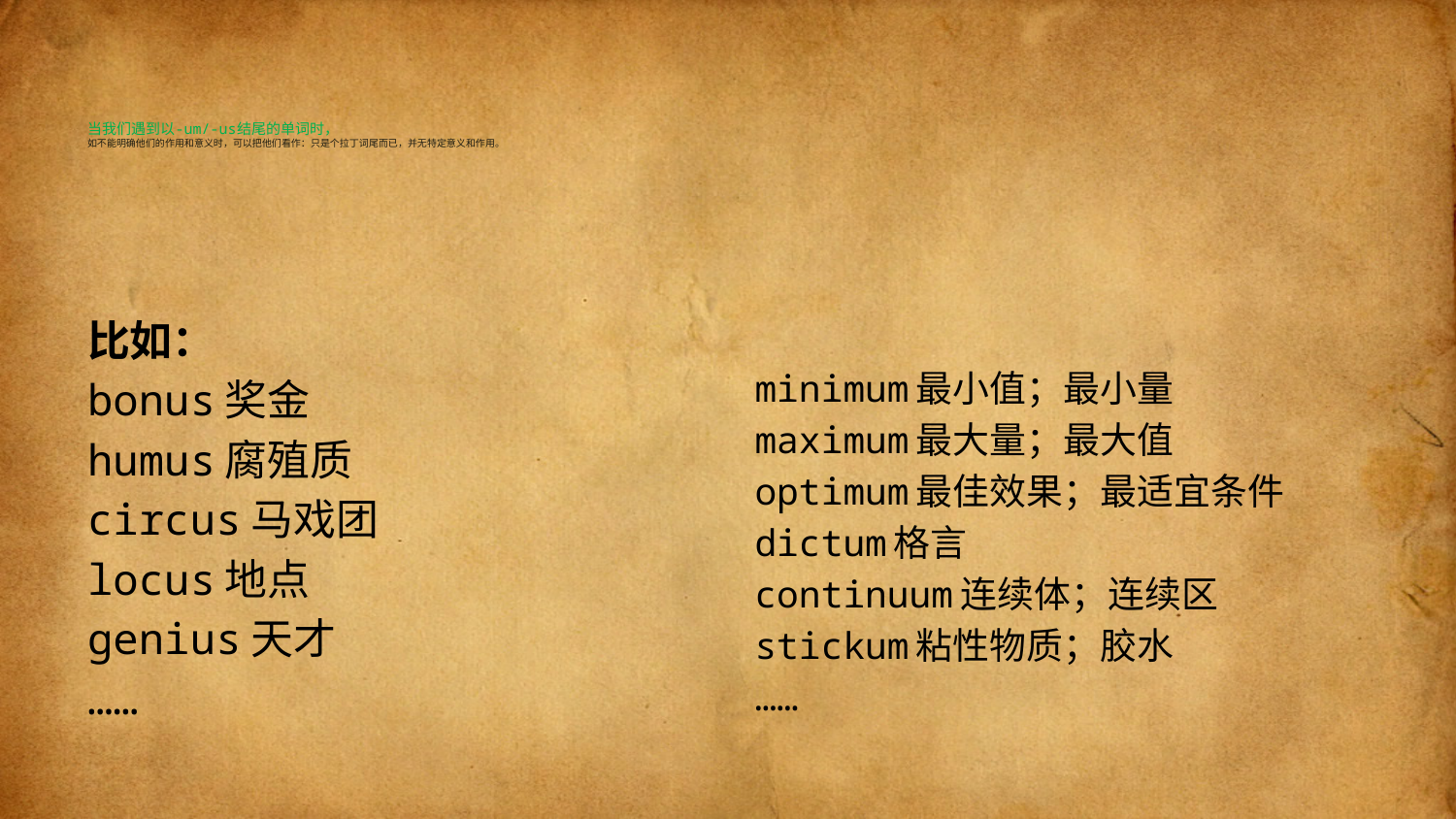

# 当我们遇到以-um/-us结尾的单词时， 如不能明确他们的作用和意义时，可以把他们看作：只是个拉丁词尾而已，并无特定意义和作用。
比如：
bonus奖金
humus腐殖质
circus马戏团
locus地点
genius天才
……

minimum最小值；最小量
maximum最大量；最大值
optimum最佳效果；最适宜条件
dictum格言
continuum连续体；连续区
stickum粘性物质；胶水
……